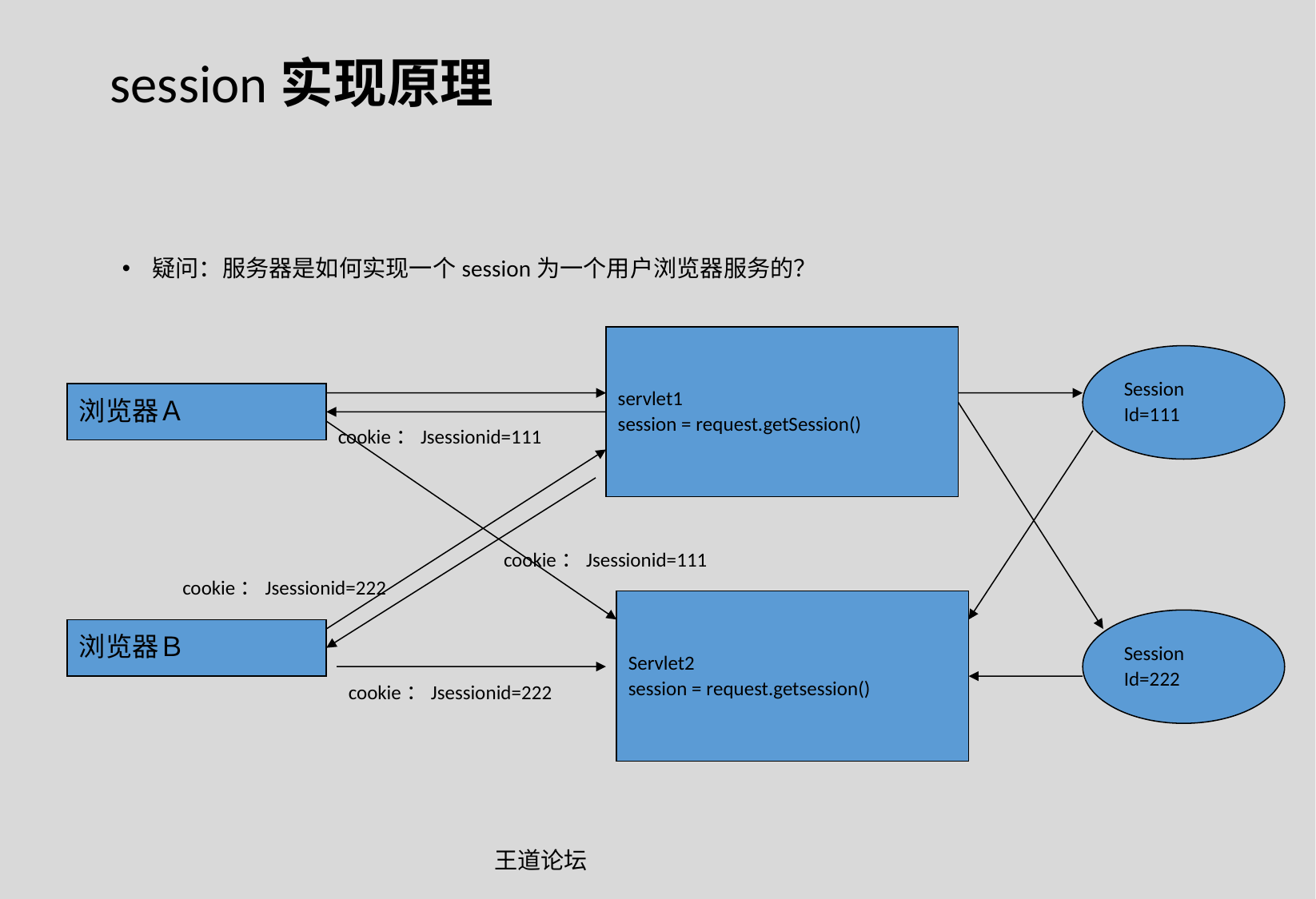

session实现原理
疑问：服务器是如何实现一个session为一个用户浏览器服务的？
servlet1
session = request.getSession()
Session
Id=111
浏览器Ａ

cookie：Jsessionid=111

cookie：Jsessionid=111
cookie：Jsessionid=222
Servlet2
session = request.getsession()
Session
Id=222
浏览器Ｂ

cookie：Jsessionid=222

王道论坛